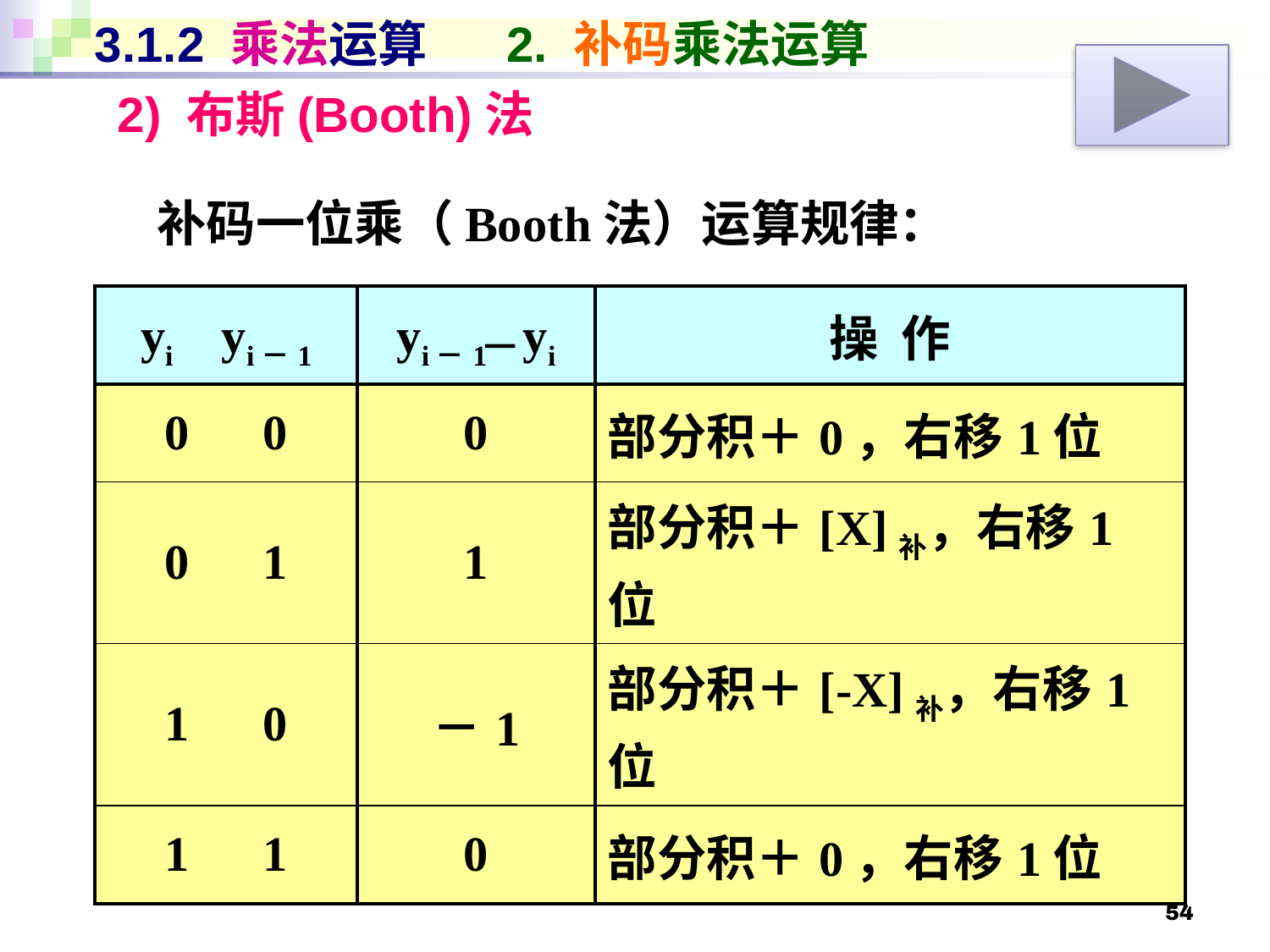

# 3.1.2 乘法运算      2. 补码乘法运算

2) 布斯(Booth)法
补码一位乘（Booth法）运算规律：
| yi yi－1 | yi－1 yi | 操 作 |
| --- | --- | --- |
| 0 0 | 0 | 部分积＋0，右移1位 |
| 0 1 | 1 | 部分积＋[X]补，右移1位 |
| 1 0 | －1 | 部分积＋[-X]补，右移1位 |
| 1 1 | 0 | 部分积＋0，右移1位 |

54